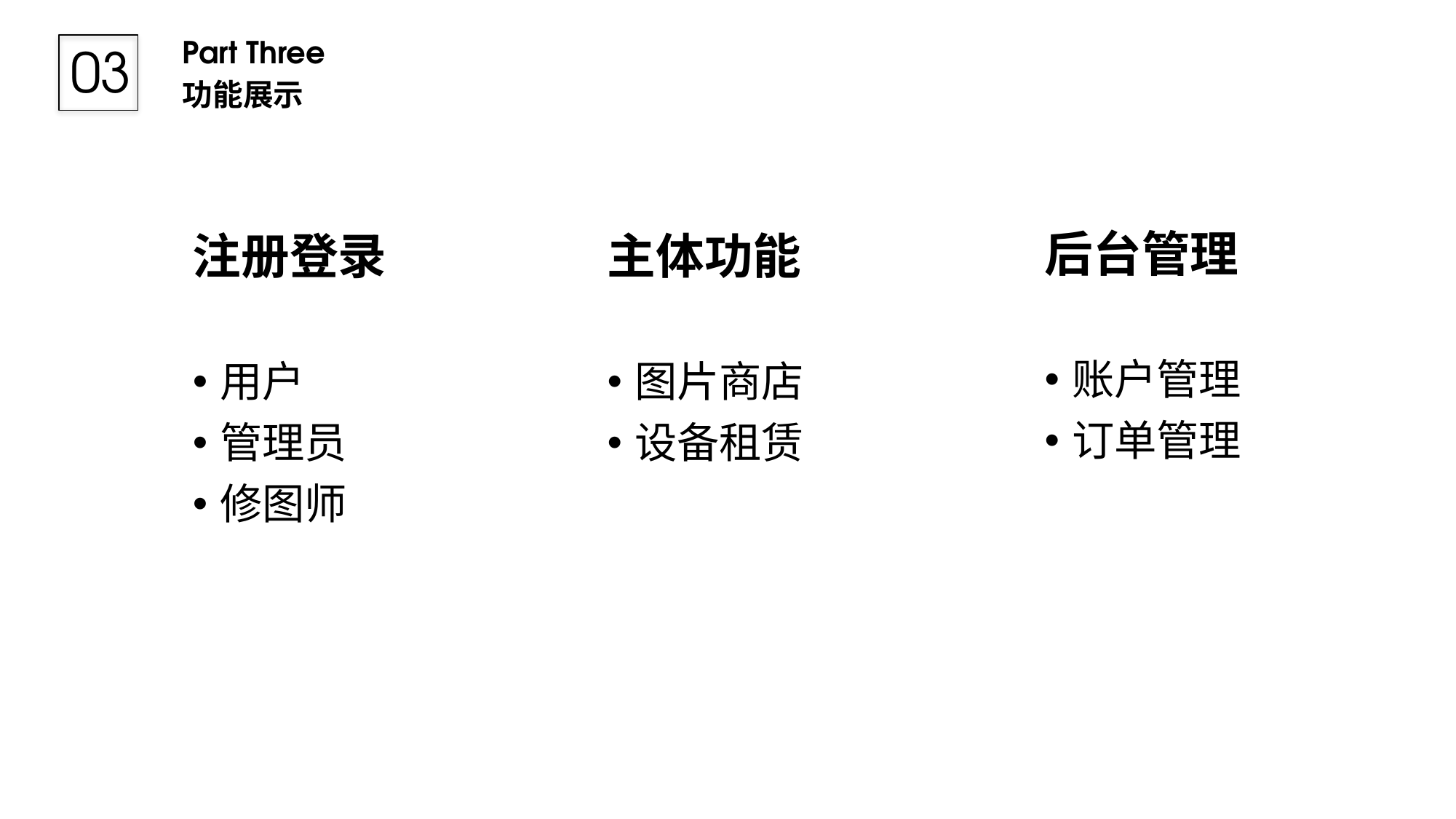

Part Three
功能展示
03
后台管理

账户管理
订单管理

注册登录

用户
管理员
修图师
主体功能

图片商店
设备租赁